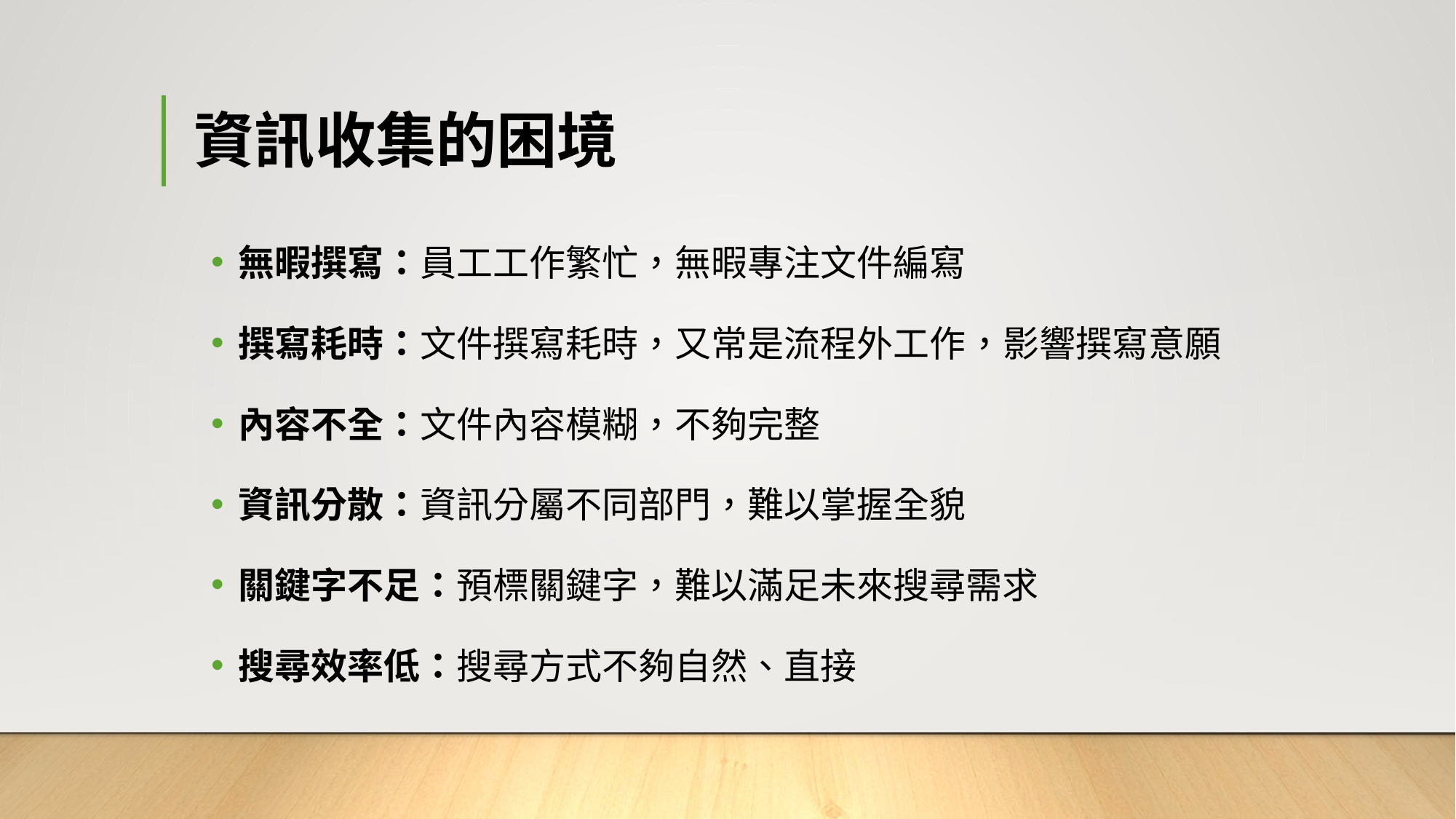

# 資訊收集的困境
無暇撰寫：員工工作繁忙，無暇專注文件編寫
撰寫耗時：文件撰寫耗時，又常是流程外工作，影響撰寫意願
內容不全：文件內容模糊，不夠完整
資訊分散：資訊分屬不同部門，難以掌握全貌
關鍵字不足：預標關鍵字，難以滿足未來搜尋需求
搜尋效率低：搜尋方式不夠自然、直接